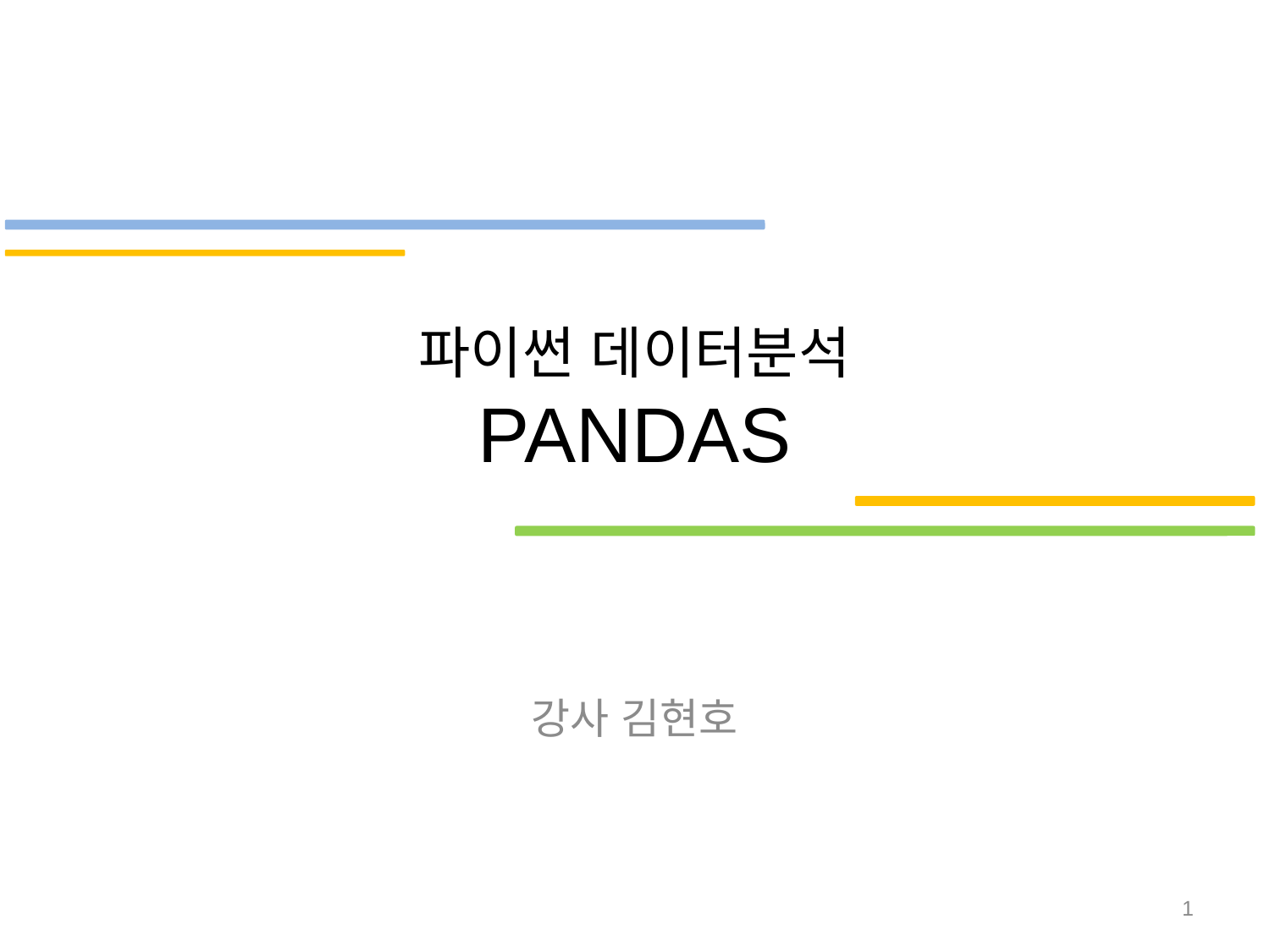

# 파이썬 데이터분석 PANDAS

강사 김현호
1